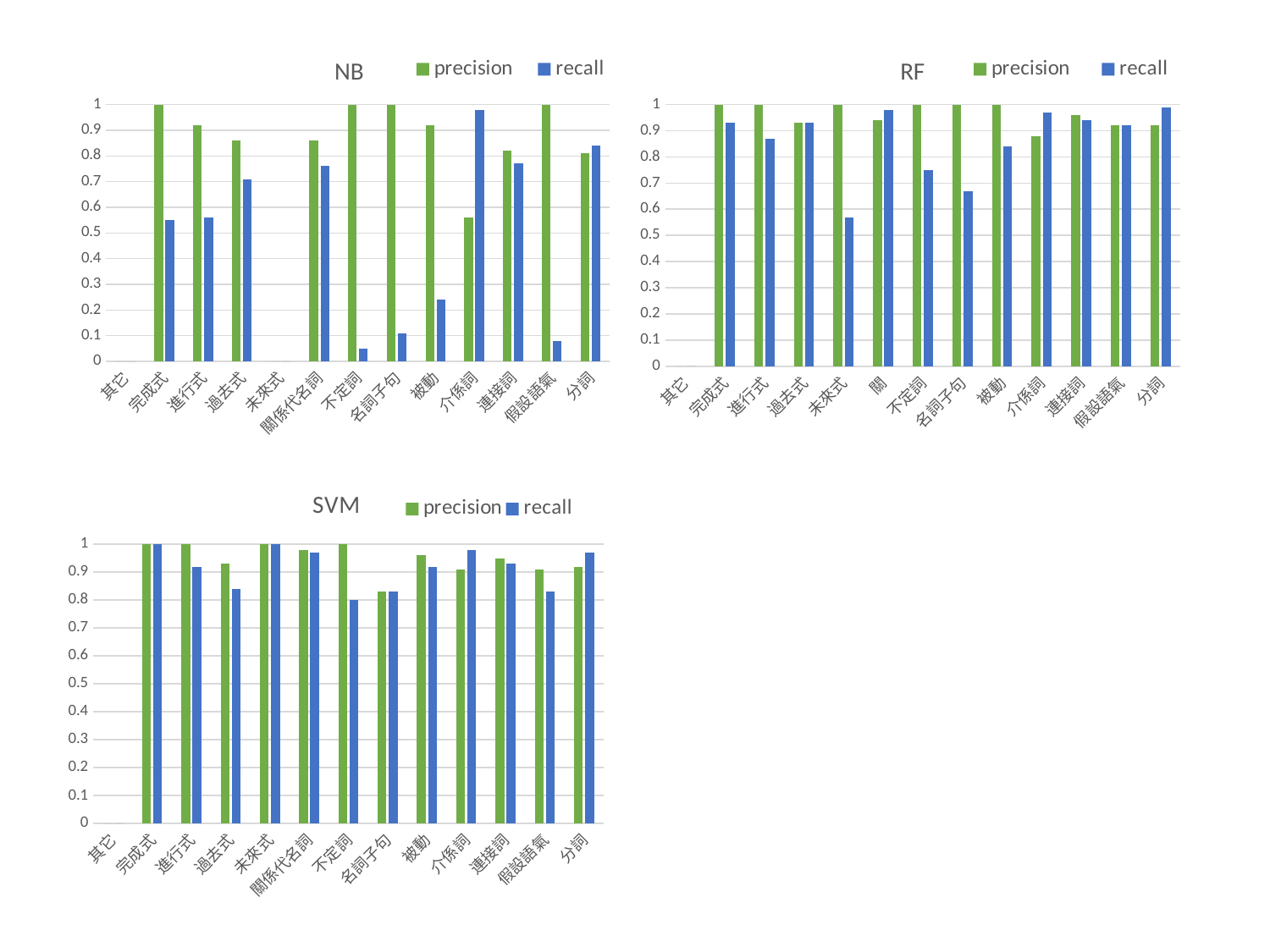

### Chart: NB

| Category | precision | recall |
|---|---|---|
| 其它 | 0.0 | 0.0 |
| 完成式 | 1.0 | 0.55 |
| 進行式 | 0.92 | 0.56 |
| 過去式 | 0.86 | 0.71 |
| 未來式 | 0.0 | 0.0 |
| 關係代名詞 | 0.86 | 0.76 |
| 不定詞 | 1.0 | 0.05 |
| 名詞子句 | 1.0 | 0.11 |
| 被動 | 0.92 | 0.24 |
| 介係詞 | 0.56 | 0.98 |
| 連接詞 | 0.82 | 0.77 |
| 假設語氣 | 1.0 | 0.08 |
| 分詞 | 0.81 | 0.84 |

### Chart: RF

| Category | precision | recall |
|---|---|---|
| 其它 | 0.0 | 0.0 |
| 完成式 | 1.0 | 0.93 |
| 進行式 | 1.0 | 0.87 |
| 過去式 | 0.93 | 0.93 |
| 未來式 | 1.0 | 0.57 |
| 關係代名詞 | 0.94 | 0.98 |
| 不定詞 | 1.0 | 0.75 |
| 名詞子句 | 1.0 | 0.67 |
| 被動 | 1.0 | 0.84 |
| 介係詞 | 0.88 | 0.97 |
| 連接詞 | 0.96 | 0.94 |
| 假設語氣 | 0.92 | 0.92 |
| 分詞 | 0.92 | 0.99 |

### Chart: SVM

| Category | precision | recall |
|---|---|---|
| 其它 | 0.0 | 0.0 |
| 完成式 | 1.0 | 1.0 |
| 進行式 | 1.0 | 0.92 |
| 過去式 | 0.93 | 0.84 |
| 未來式 | 1.0 | 1.0 |
| 關係代名詞 | 0.98 | 0.97 |
| 不定詞 | 1.0 | 0.8 |
| 名詞子句 | 0.83 | 0.83 |
| 被動 | 0.96 | 0.92 |
| 介係詞 | 0.91 | 0.98 |
| 連接詞 | 0.95 | 0.93 |
| 假設語氣 | 0.91 | 0.83 |
| 分詞 | 0.92 | 0.97 |